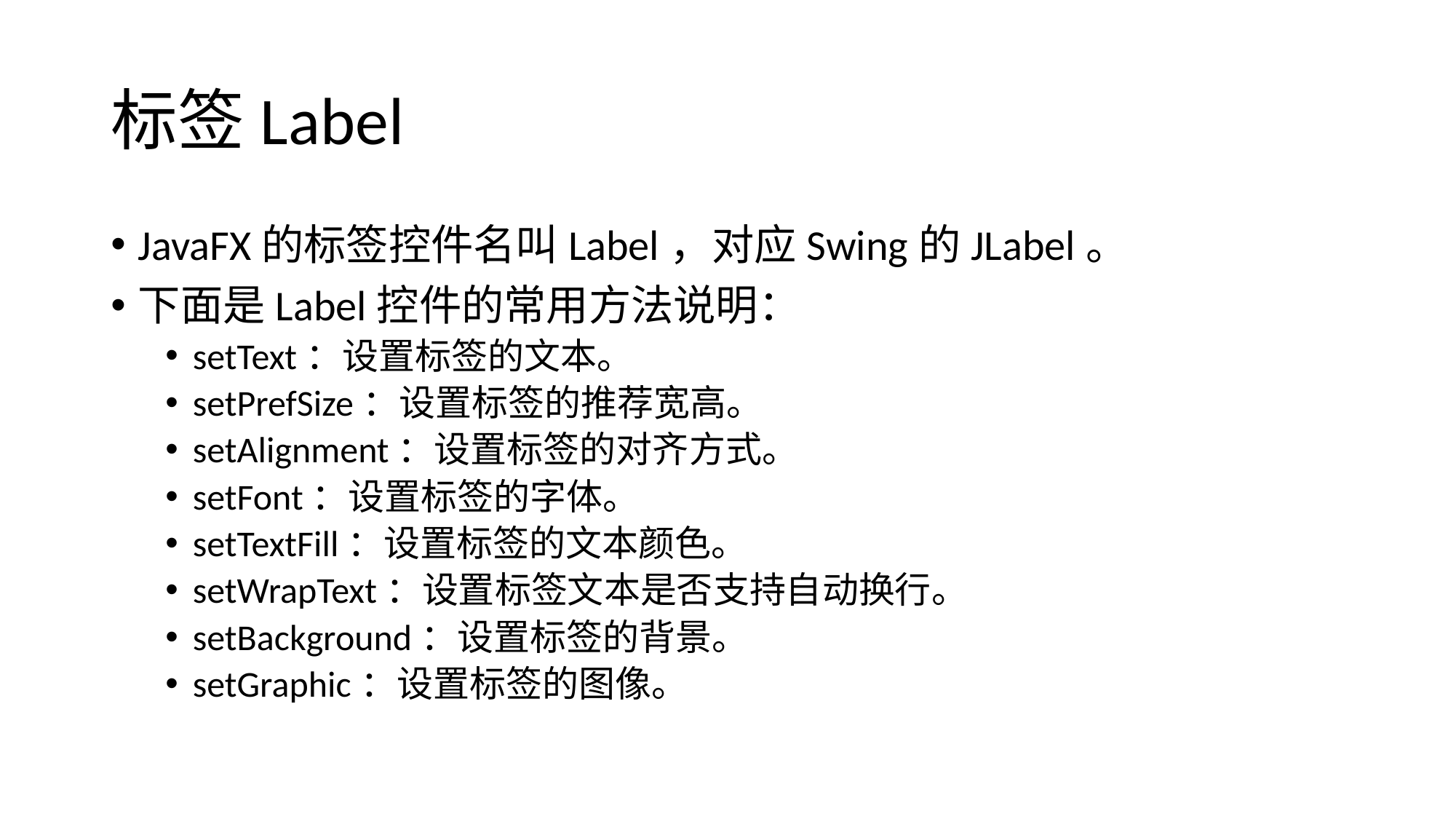

# 标签Label
JavaFX的标签控件名叫Label，对应Swing的JLabel。
下面是Label控件的常用方法说明：
setText：设置标签的文本。
setPrefSize：设置标签的推荐宽高。
setAlignment：设置标签的对齐方式。
setFont：设置标签的字体。
setTextFill：设置标签的文本颜色。
setWrapText：设置标签文本是否支持自动换行。
setBackground：设置标签的背景。
setGraphic：设置标签的图像。